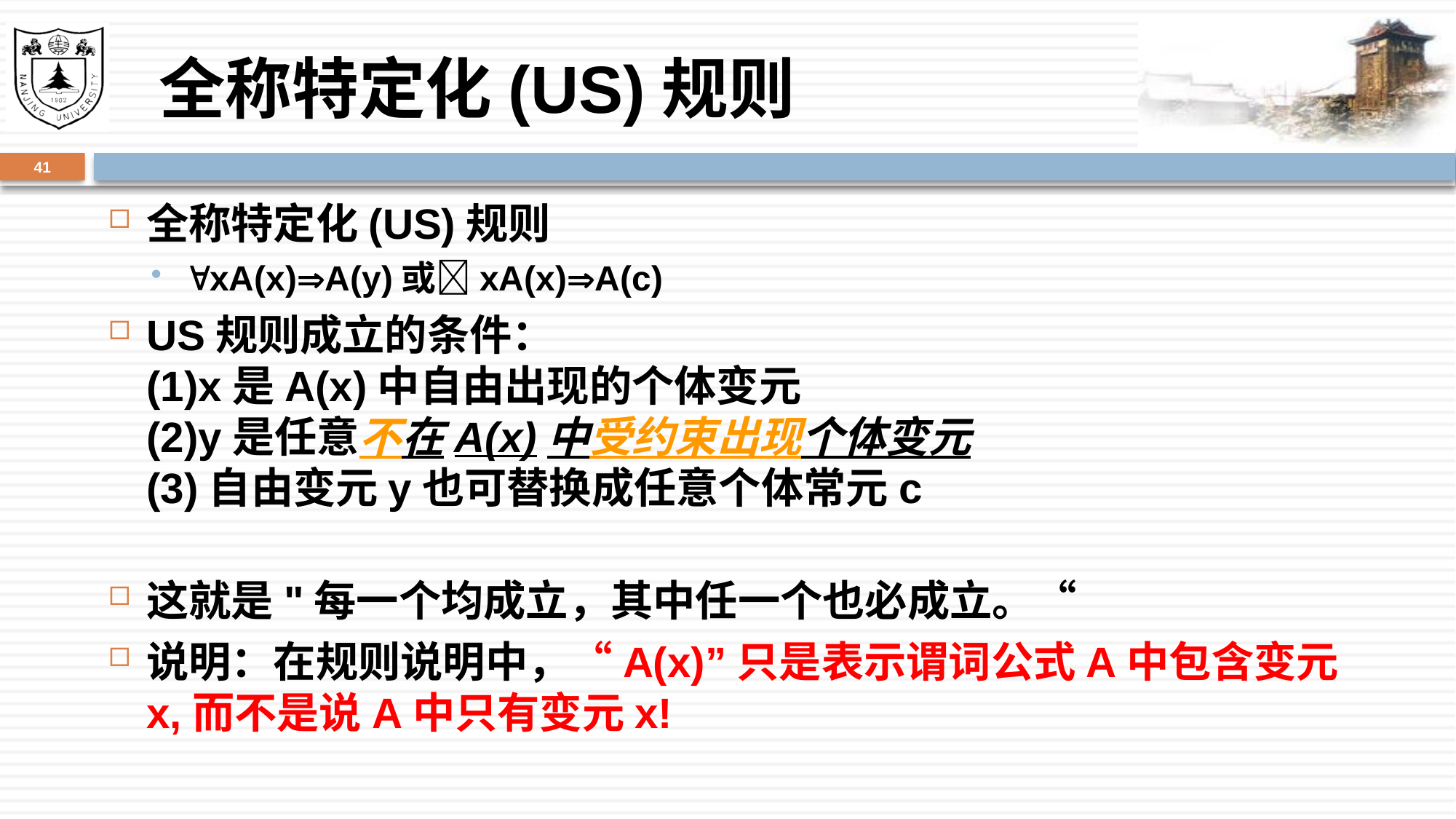

# 全称特定化(US)规则
41
全称特定化(US)规则
∀xA(x)⇒A(y)或∀xA(x)⇒A(c)
US规则成立的条件：
(1)x是A(x)中自由出现的个体变元
(2)y是任意不在A(x)中受约束出现个体变元
(3)自由变元y也可替换成任意个体常元c
这就是"每一个均成立，其中任一个也必成立。“
说明：在规则说明中，“A(x)”只是表示谓词公式A中包含变元x,而不是说A中只有变元x!